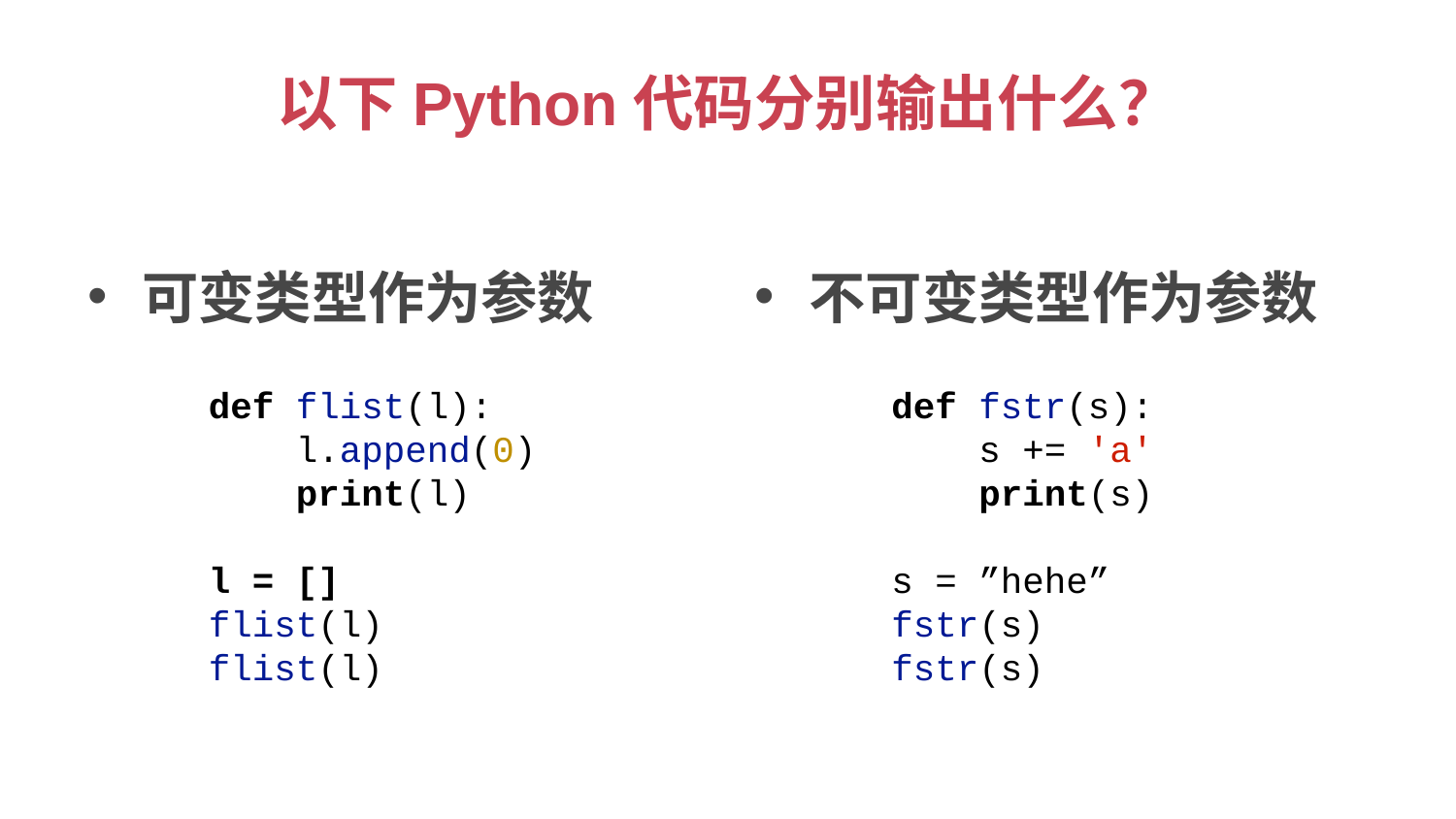

# 以下Python代码分别输出什么？
可变类型作为参数
不可变类型作为参数

def flist(l):
    l.append(0)
    print(l)
l = []
flist(l)
flist(l)
def fstr(s):
    s += 'a'
    print(s)
s = ”hehe”
fstr(s)
fstr(s)